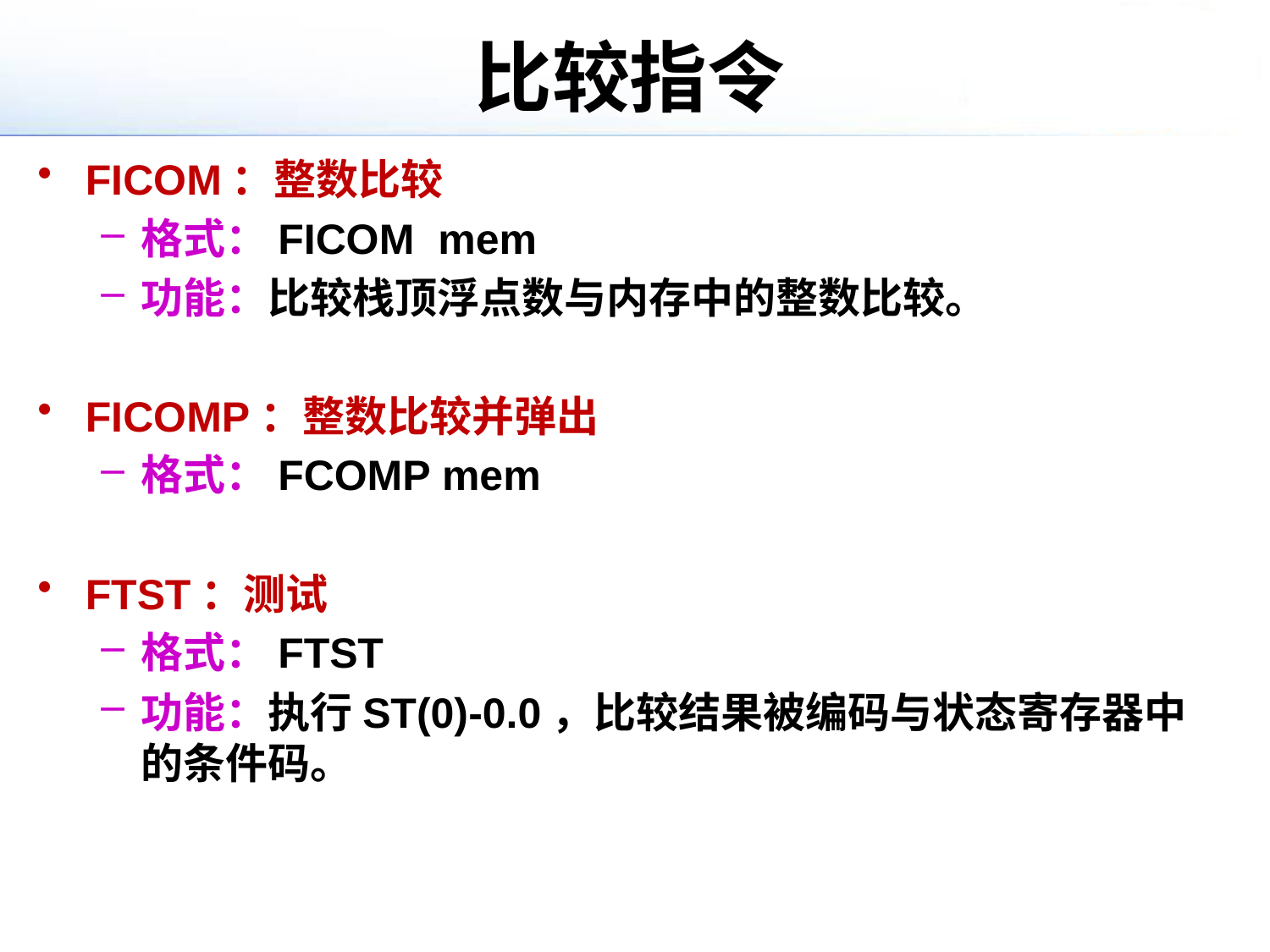

# 比较指令
FICOM：整数比较
格式：FICOM  mem
功能：比较栈顶浮点数与内存中的整数比较。

FICOMP：整数比较并弹出
格式：FCOMP mem

FTST：测试
格式：FTST
功能：执行ST(0)-0.0，比较结果被编码与状态寄存器中的条件码。